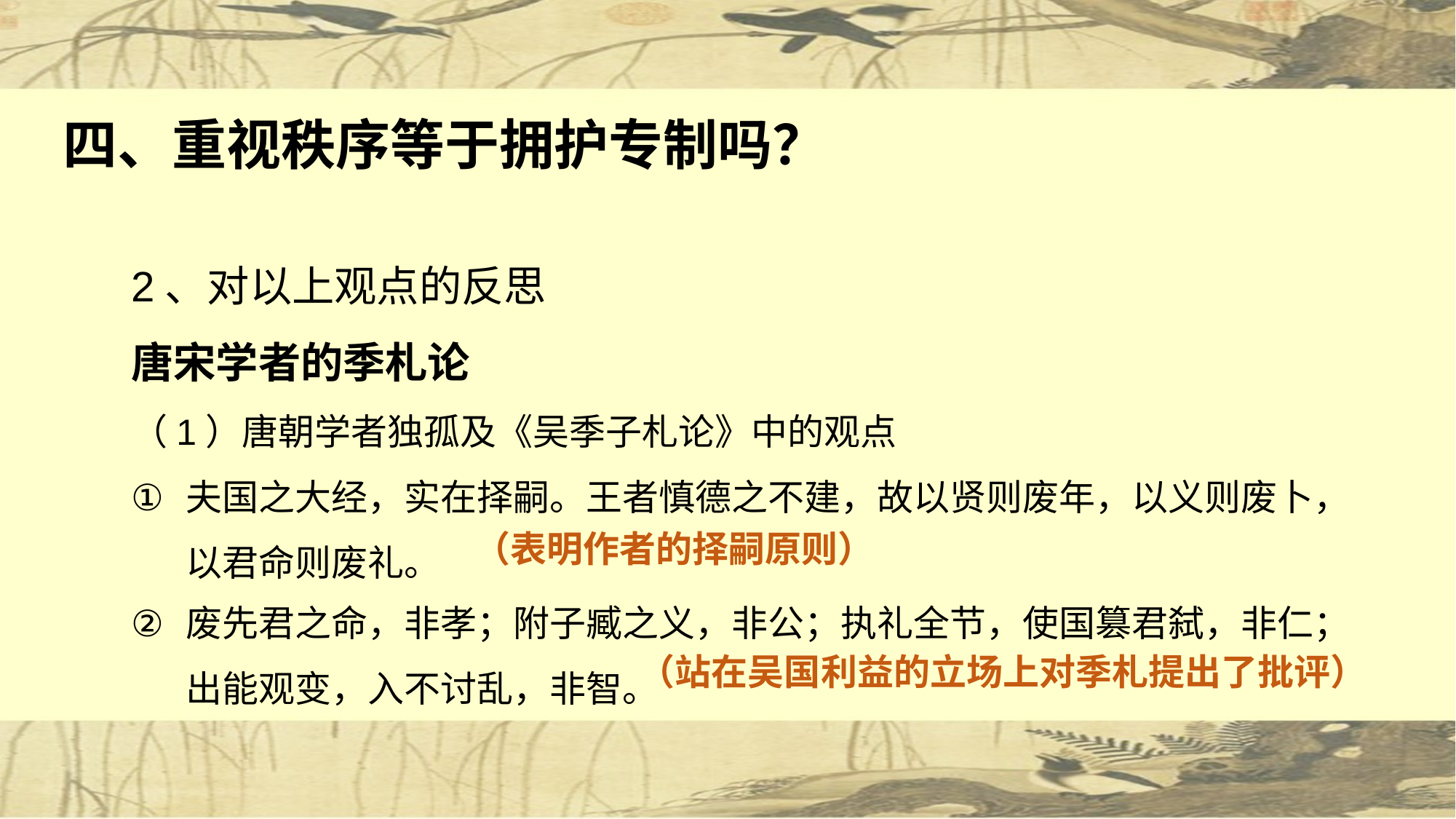

四、重视秩序等于拥护专制吗？
2、对以上观点的反思
唐宋学者的季札论
（1）唐朝学者独孤及《吴季子札论》中的观点
夫国之大经，实在择嗣。王者慎德之不建，故以贤则废年，以义则废卜，以君命则废礼。
（表明作者的择嗣原则）

废先君之命，非孝；附子臧之义，非公；执礼全节，使国篡君弑，非仁；出能观变，入不讨乱，非智。

（站在吴国利益的立场上对季札提出了批评）